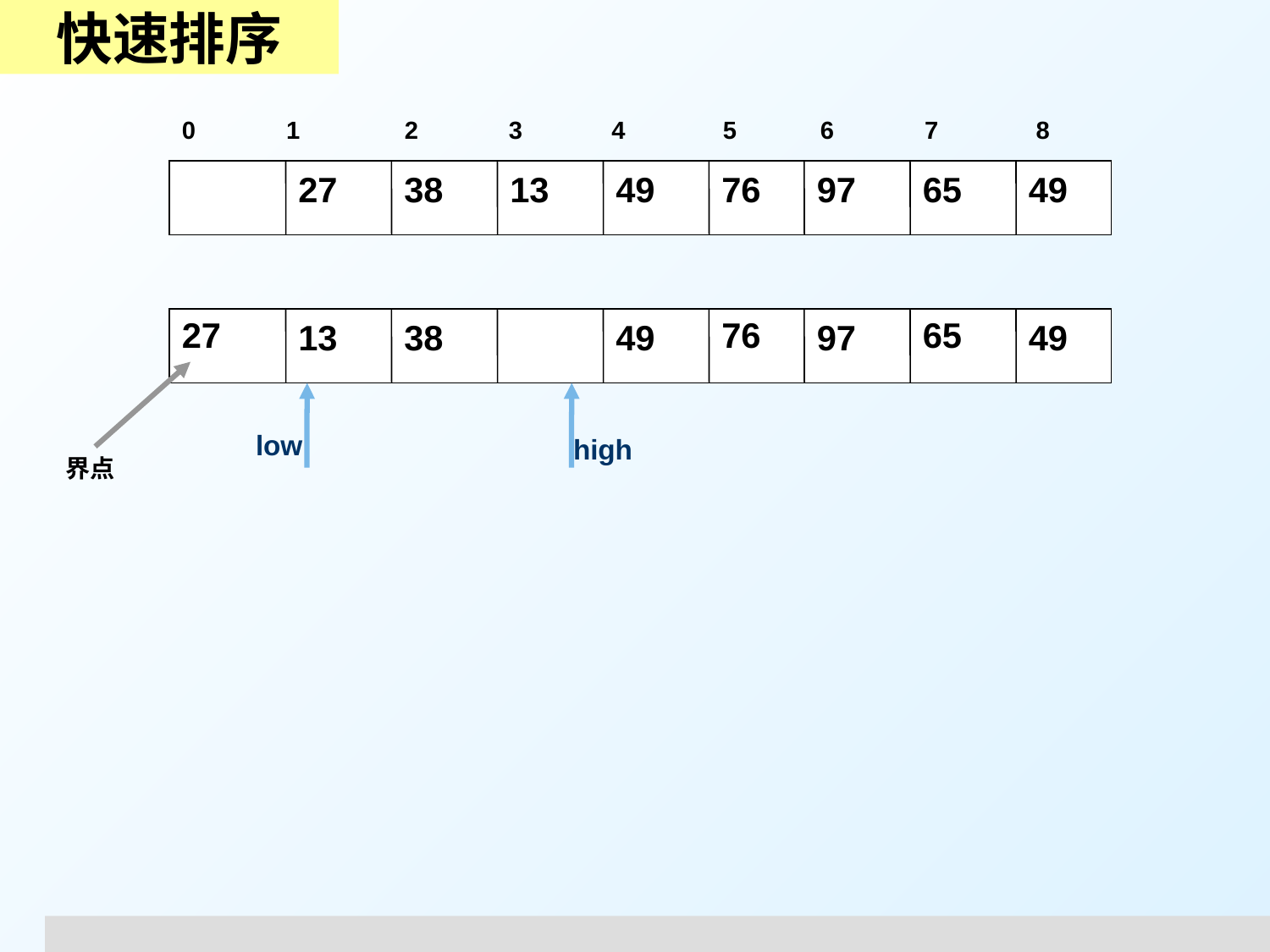

快速排序
0             1               2             3	       4              5            6             7              8

27
38
13
49
76
97
65
49
27
76
65

13
38
49
97
49

low

high
界点